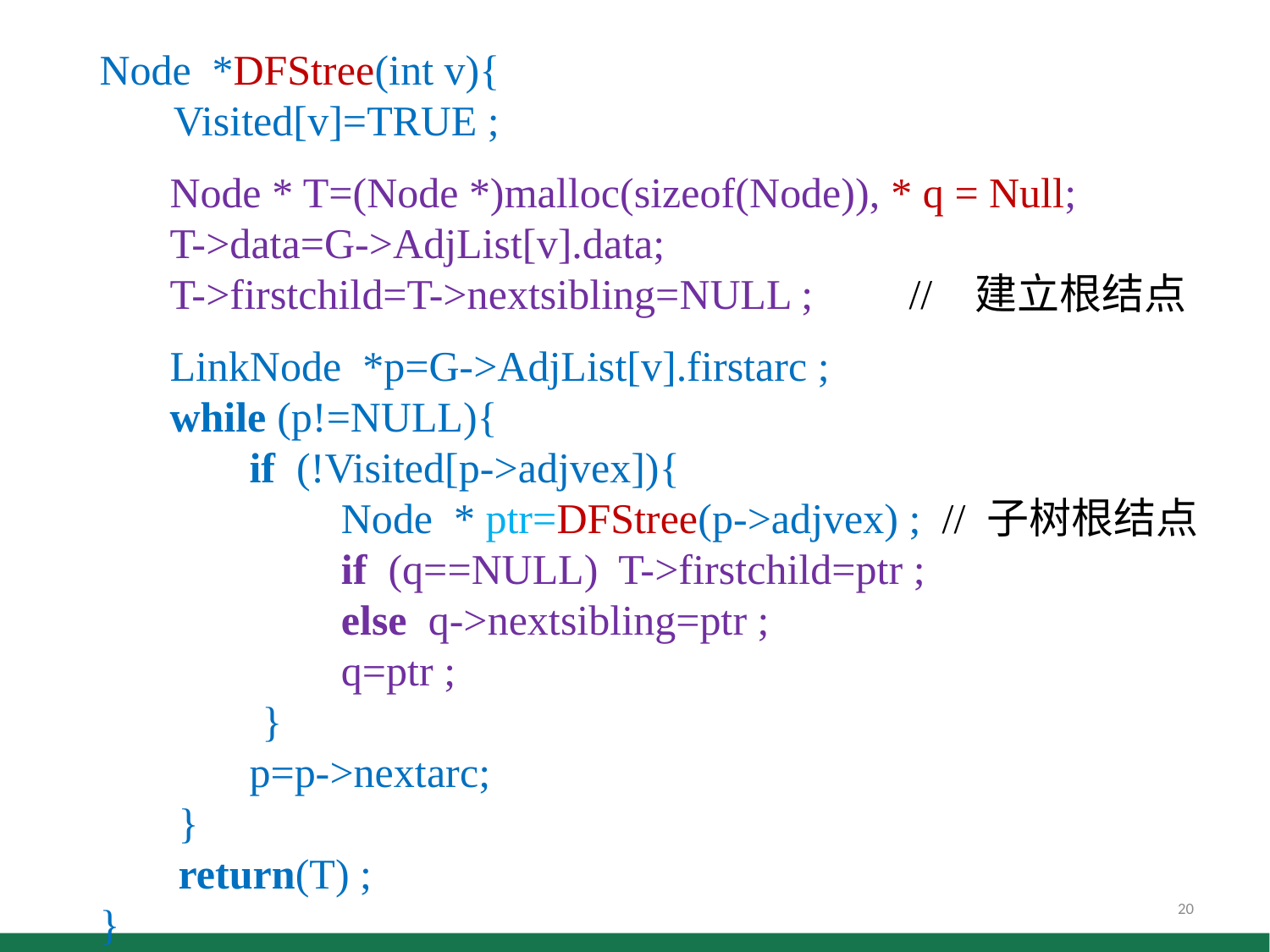

Node  *DFStree(int v){
       Visited[v]=TRUE ;
  Node * T=(Node *)malloc(sizeof(Node)), * q = Null;
  T->data=G->AdjList[v].data;
  T->firstchild=T->nextsibling=NULL ;         //   建立根结点
  LinkNode  *p=G->AdjList[v].firstarc ;
  while (p!=NULL){
if  (!Visited[p->adjvex]){
    Node  * ptr=DFStree(p->adjvex) ;  // 子树根结点
    if  (q==NULL)  T->firstchild=ptr ;
    else  q->nextsibling=ptr ;
    q=ptr ;
      }
p=p->nextarc;
    }
    return(T) ;
}
20